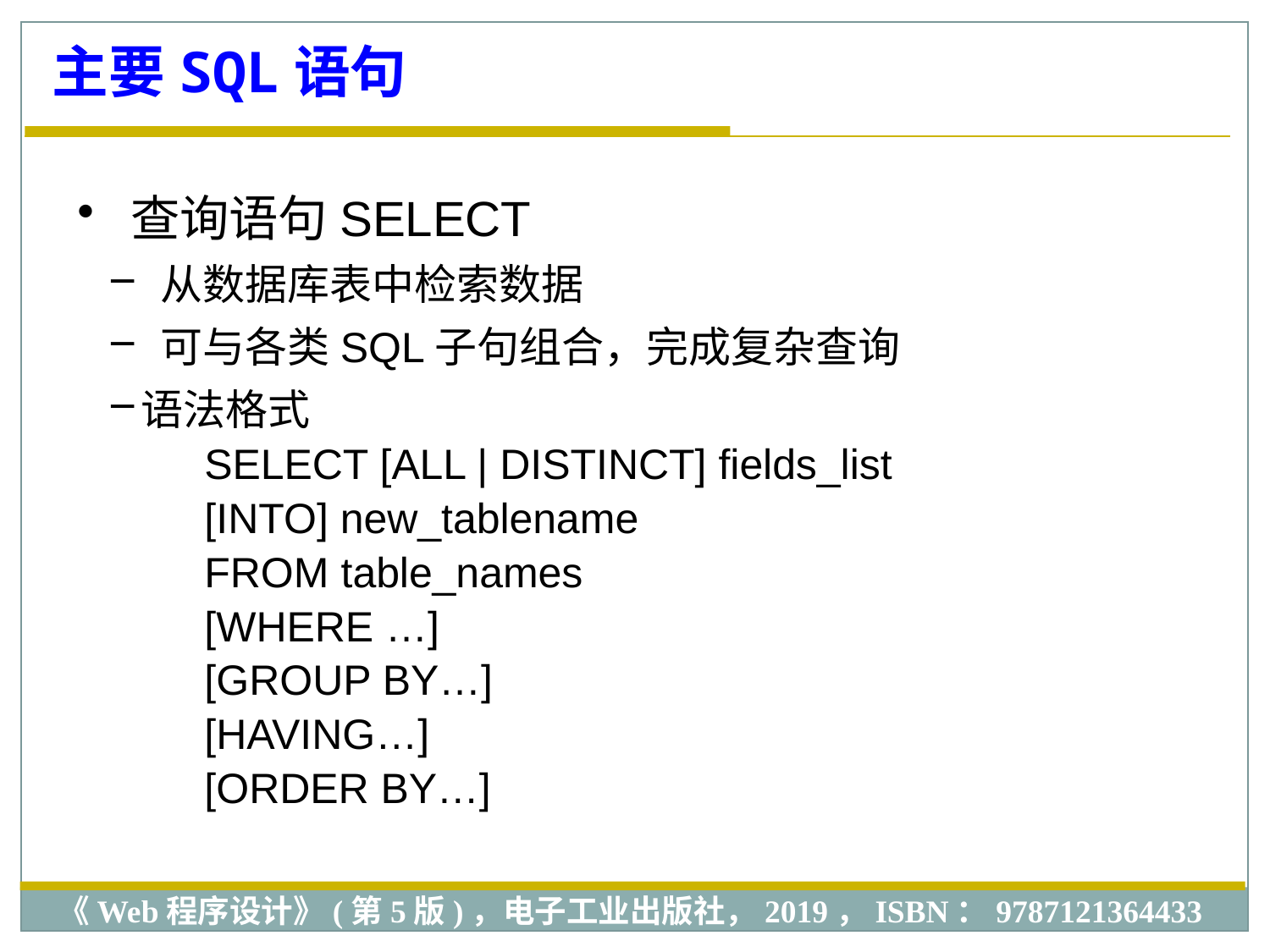

主要SQL语句
 查询语句SELECT
 从数据库表中检索数据
 可与各类SQL子句组合，完成复杂查询
语法格式
	SELECT [ALL | DISTINCT] fields_list
	[INTO] new_tablename
	FROM table_names
	[WHERE …]
	[GROUP BY…]
	[HAVING…]
	[ORDER BY…]